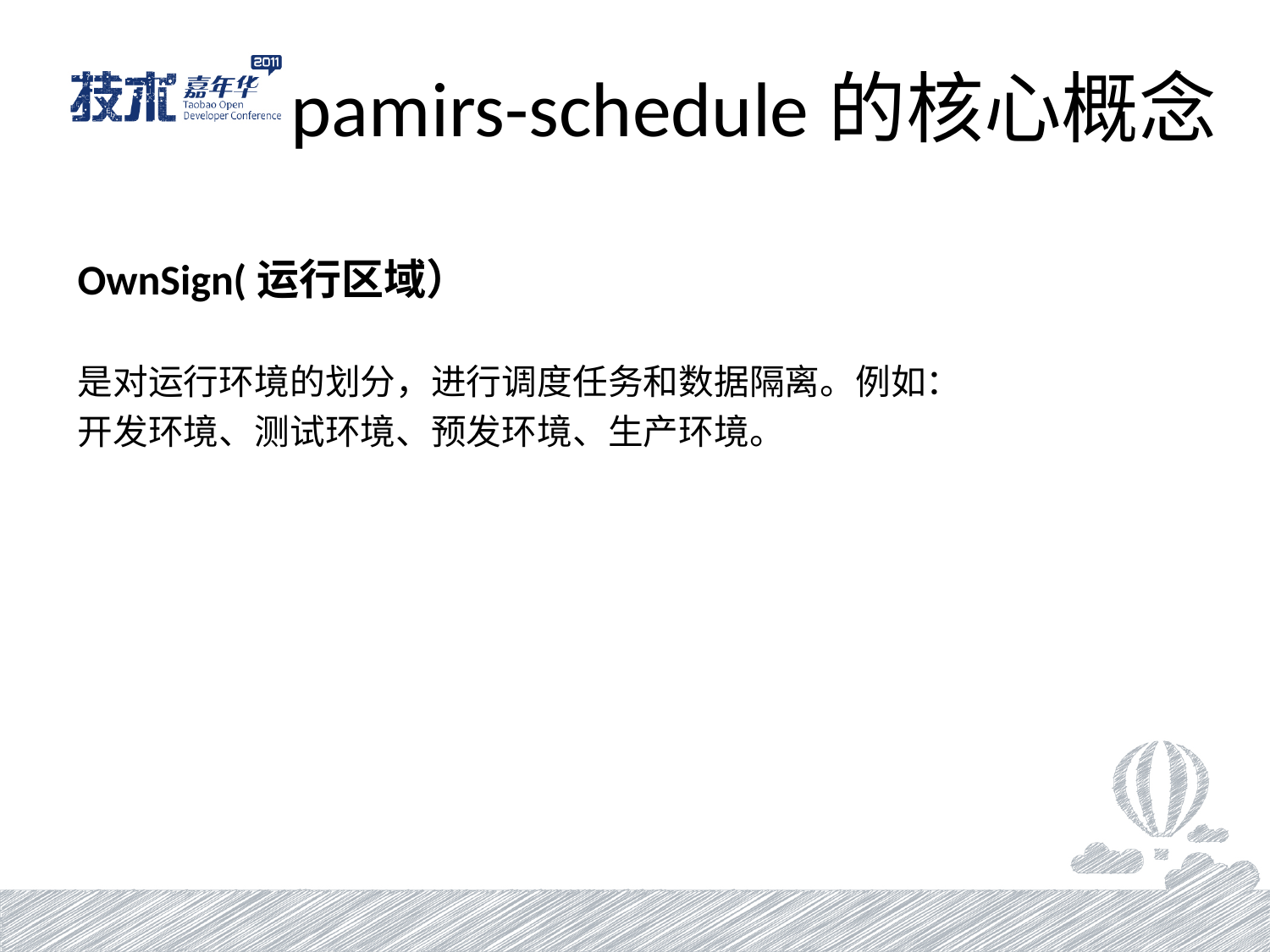

# pamirs-schedule的核心概念
OwnSign(运行区域）

是对运行环境的划分，进行调度任务和数据隔离。例如：
开发环境、测试环境、预发环境、生产环境。